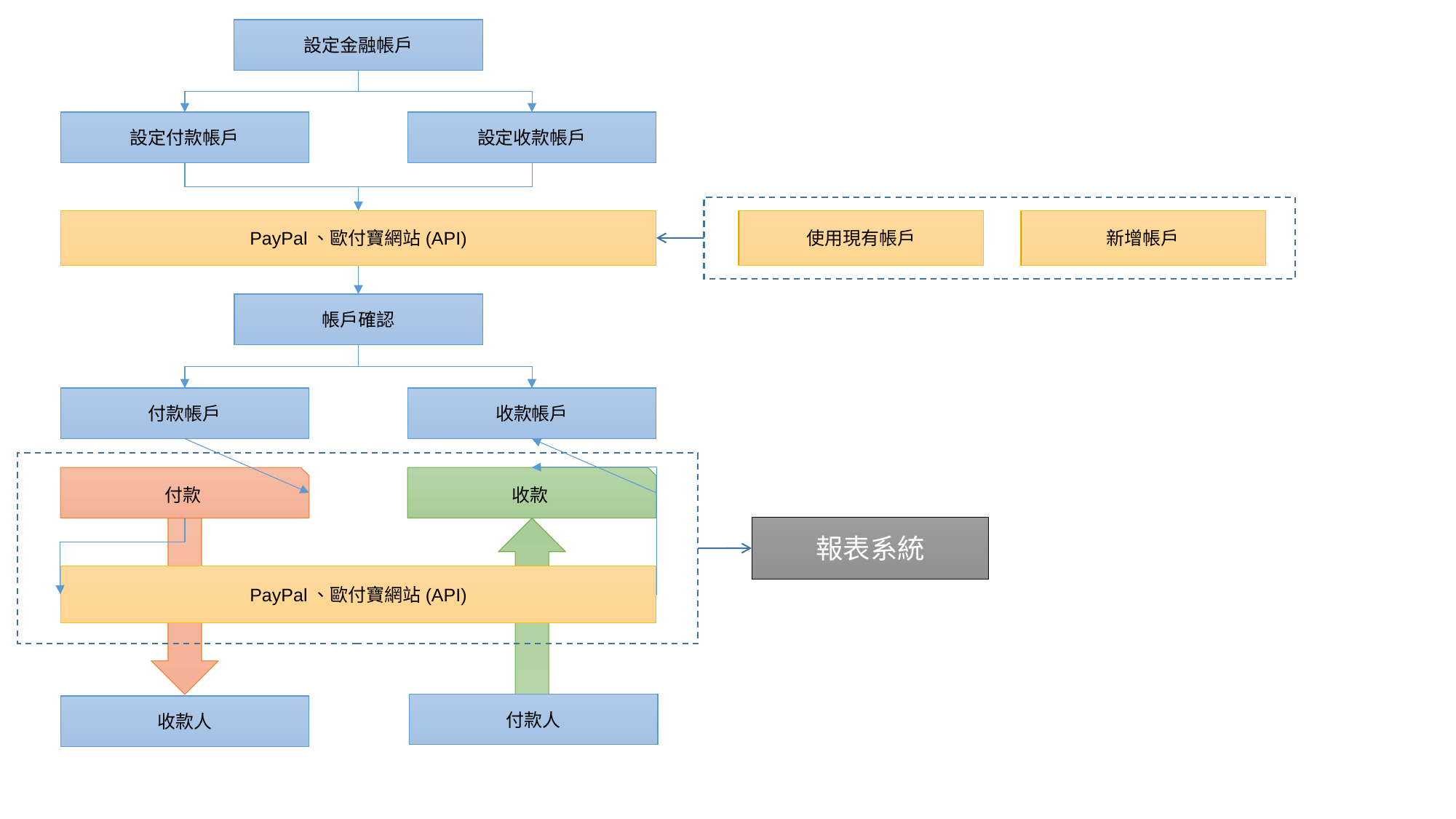

設定金融帳戶
設定付款帳戶
設定收款帳戶

PayPal、歐付寶網站(API)
使用現有帳戶
新增帳戶
帳戶確認
付款帳戶
收款帳戶

收款
付款

報表系統

PayPal、歐付寶網站(API)
付款人
收款人